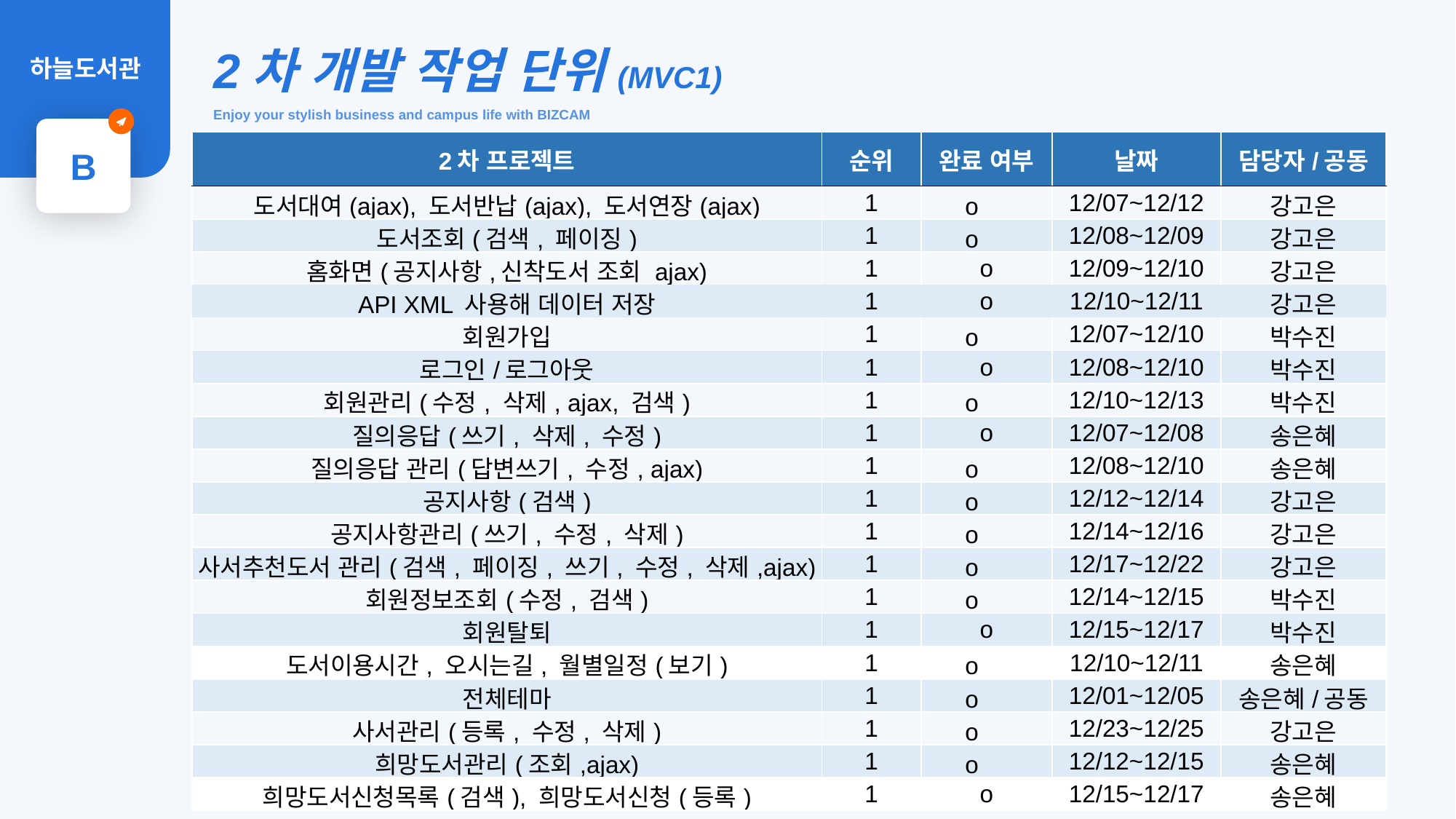

2차 개발 작업 단위(MVC1)
Enjoy your stylish business and campus life with BIZCAM
하늘도서관

B
| 2차 프로젝트 | 순위 | 완료 여부 | 날짜 | 담당자/공동 |
| --- | --- | --- | --- | --- |
| 도서대여(ajax), 도서반납(ajax), 도서연장(ajax) | 1 | o | 12/07~12/12 | 강고은 |
| 도서조회(검색, 페이징) | 1 | o | 12/08~12/09 | 강고은 |
| 홈화면(공지사항,신착도서 조회 ajax) | 1 | o | 12/09~12/10 | 강고은 |
| API XML 사용해 데이터 저장 | 1 | o | 12/10~12/11 | 강고은 |
| 회원가입 | 1 | o | 12/07~12/10 | 박수진 |
| 로그인/로그아웃 | 1 | o | 12/08~12/10 | 박수진 |
| 회원관리(수정, 삭제, ajax, 검색) | 1 | o | 12/10~12/13 | 박수진 |
| 질의응답(쓰기, 삭제, 수정) | 1 | o | 12/07~12/08 | 송은혜 |
| 질의응답 관리(답변쓰기, 수정, ajax) | 1 | o | 12/08~12/10 | 송은혜 |
| 공지사항(검색) | 1 | o | 12/12~12/14 | 강고은 |
| 공지사항관리(쓰기, 수정, 삭제) | 1 | o | 12/14~12/16 | 강고은 |
| 사서추천도서 관리(검색, 페이징, 쓰기, 수정, 삭제,ajax) | 1 | o | 12/17~12/22 | 강고은 |
| 회원정보조회(수정, 검색) | 1 | o | 12/14~12/15 | 박수진 |
| 회원탈퇴 | 1 | o | 12/15~12/17 | 박수진 |
| 도서이용시간, 오시는길, 월별일정(보기) | 1 | o | 12/10~12/11 | 송은혜 |
| 전체테마 | 1 | o | 12/01~12/05 | 송은혜/공동 |
| 사서관리(등록, 수정, 삭제) | 1 | o | 12/23~12/25 | 강고은 |
| 희망도서관리(조회,ajax) | 1 | o | 12/12~12/15 | 송은혜 |
| 희망도서신청목록(검색), 희망도서신청(등록) | 1 | o | 12/15~12/17 | 송은혜 |